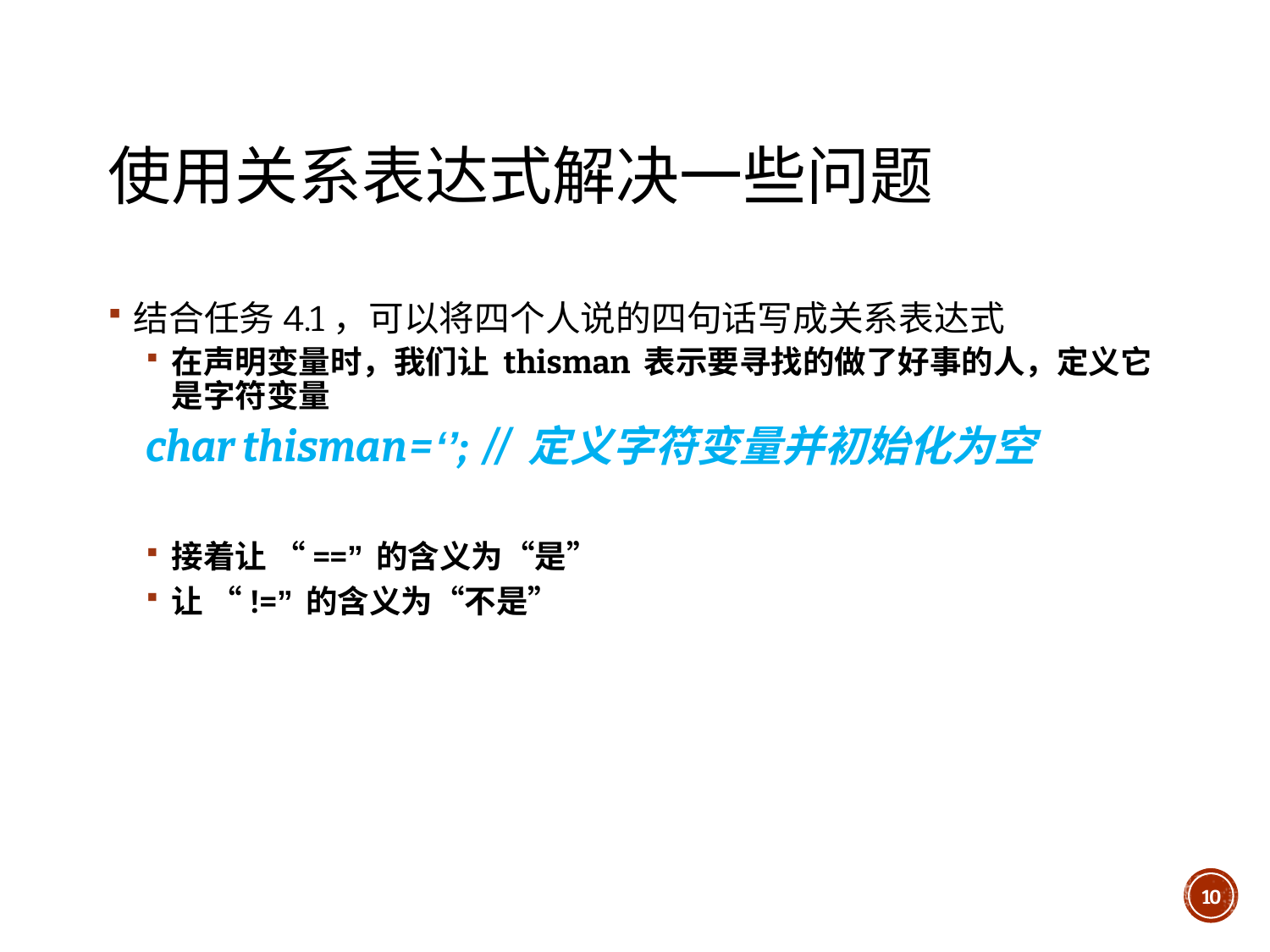

# 使用关系表达式解决一些问题
结合任务4.1，可以将四个人说的四句话写成关系表达式
在声明变量时，我们让 thisman 表示要寻找的做了好事的人，定义它是字符变量
char thisman=‘’;  // 定义字符变量并初始化为空

接着让 “==” 的含义为“是”
让 “!=” 的含义为“不是”
10